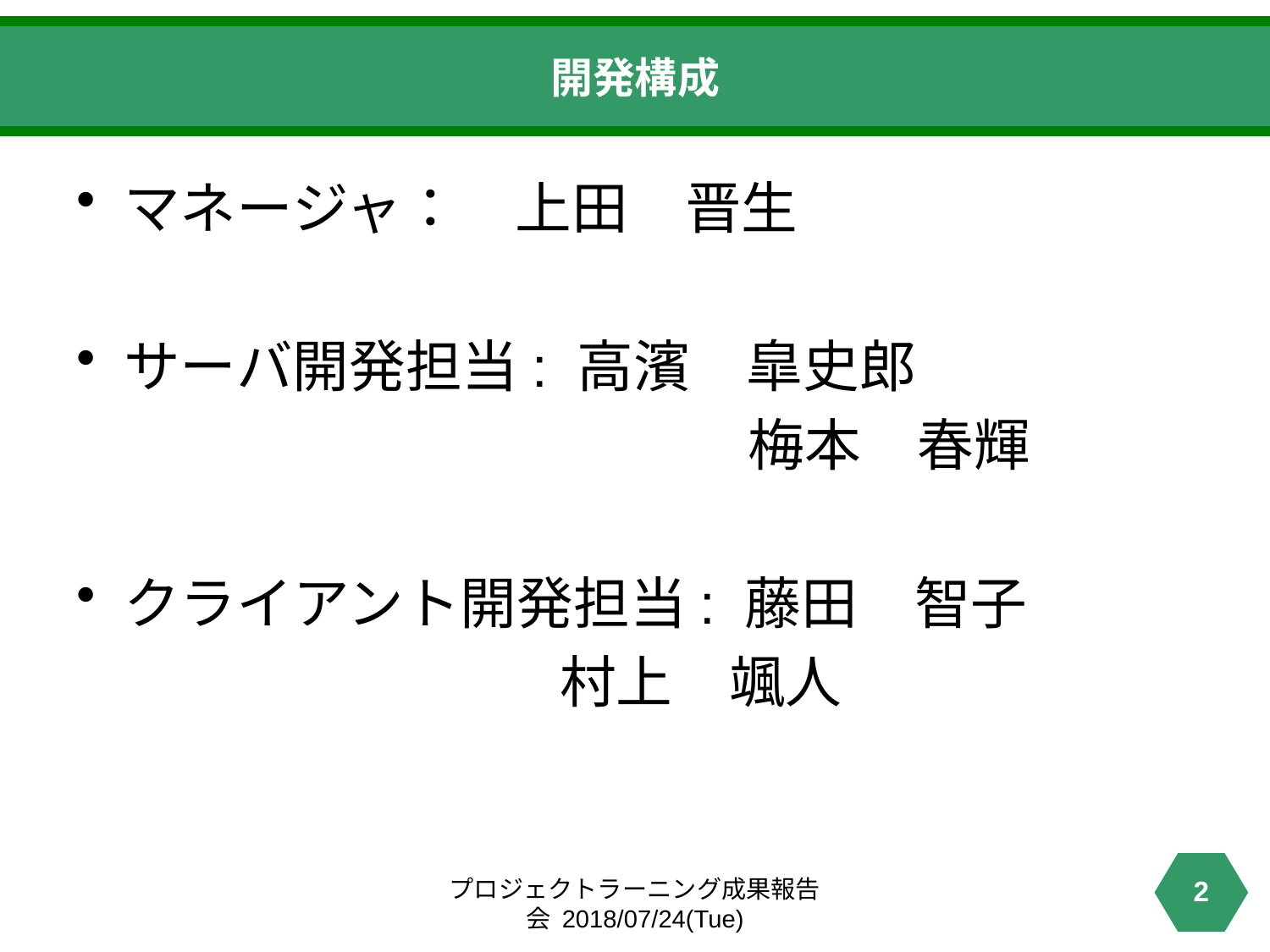

# 開発構成
マネージャ：　上田　晋生

サーバ開発担当: 高濱　皐史郎
　　　　　　　　　　　    梅本　春輝

クライアント開発担当: 藤田　智子
                                     村上　颯人

プロジェクトラーニング成果報告会 2018/07/24(Tue)
2